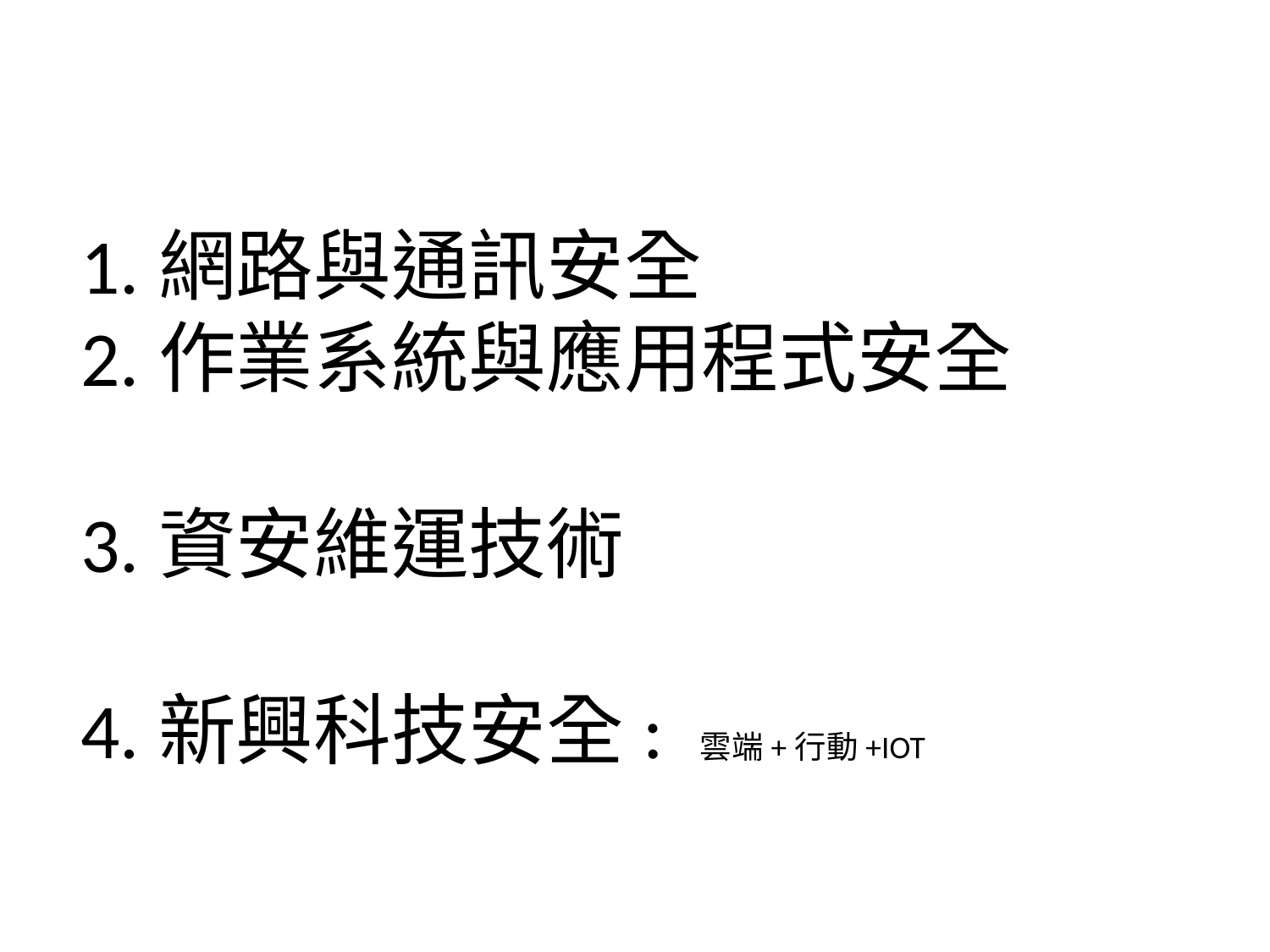

1.網路與通訊安全
2.作業系統與應用程式安全

3.資安維運技術

4.新興科技安全: 雲端+行動+IOT